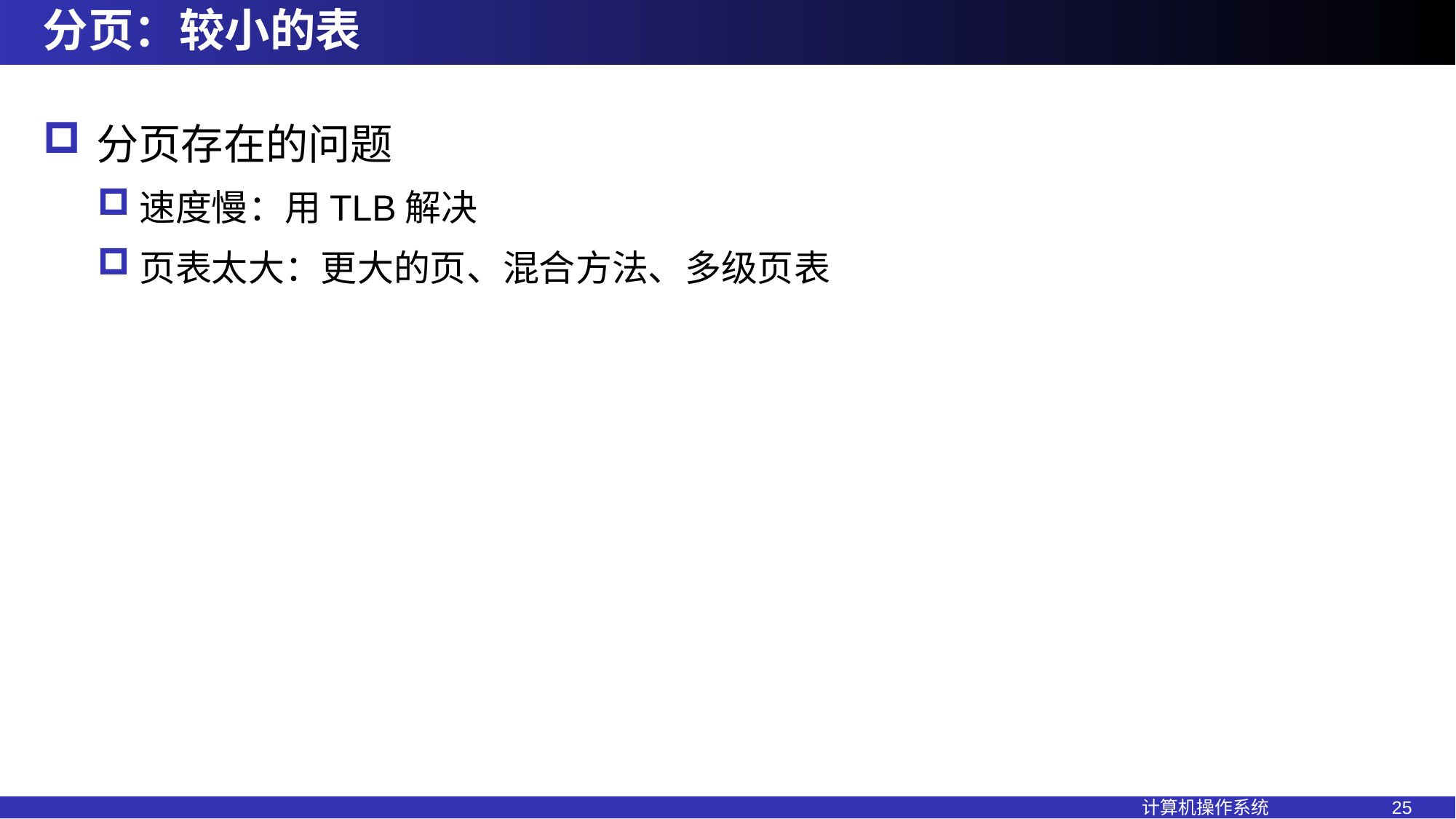

# 分页：较小的表
分页存在的问题
速度慢：用TLB解决
页表太大：更大的页、混合方法、多级页表
计算机操作系统                     25